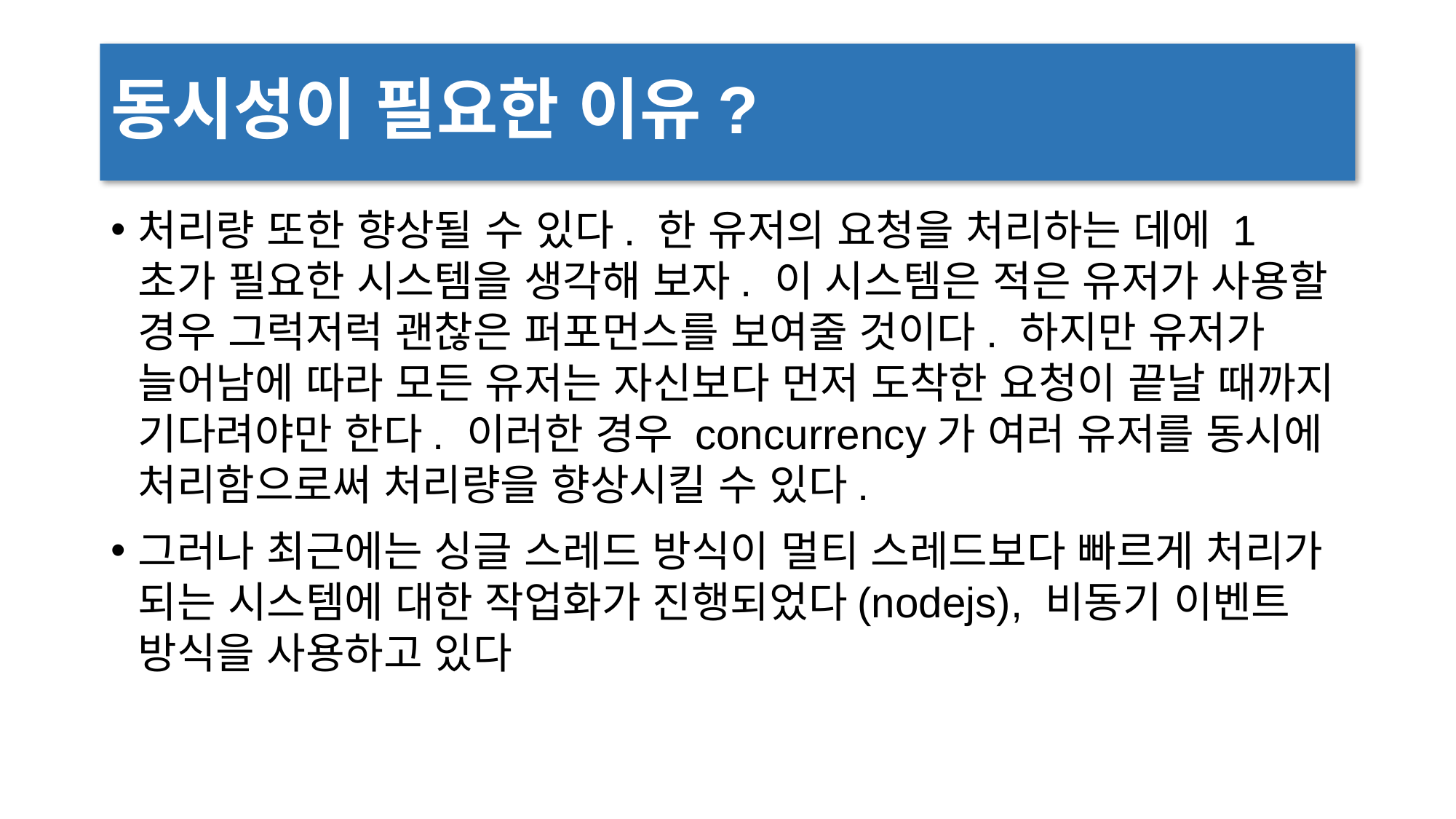

# 동시성이 필요한 이유?
처리량 또한 향상될 수 있다. 한 유저의 요청을 처리하는 데에 1초가 필요한 시스템을 생각해 보자. 이 시스템은 적은 유저가 사용할 경우 그럭저럭 괜찮은 퍼포먼스를 보여줄 것이다. 하지만 유저가 늘어남에 따라 모든 유저는 자신보다 먼저 도착한 요청이 끝날 때까지 기다려야만 한다. 이러한 경우 concurrency가 여러 유저를 동시에 처리함으로써 처리량을 향상시킬 수 있다.
그러나 최근에는 싱글 스레드 방식이 멀티 스레드보다 빠르게 처리가 되는 시스템에 대한 작업화가 진행되었다(nodejs), 비동기 이벤트 방식을 사용하고 있다